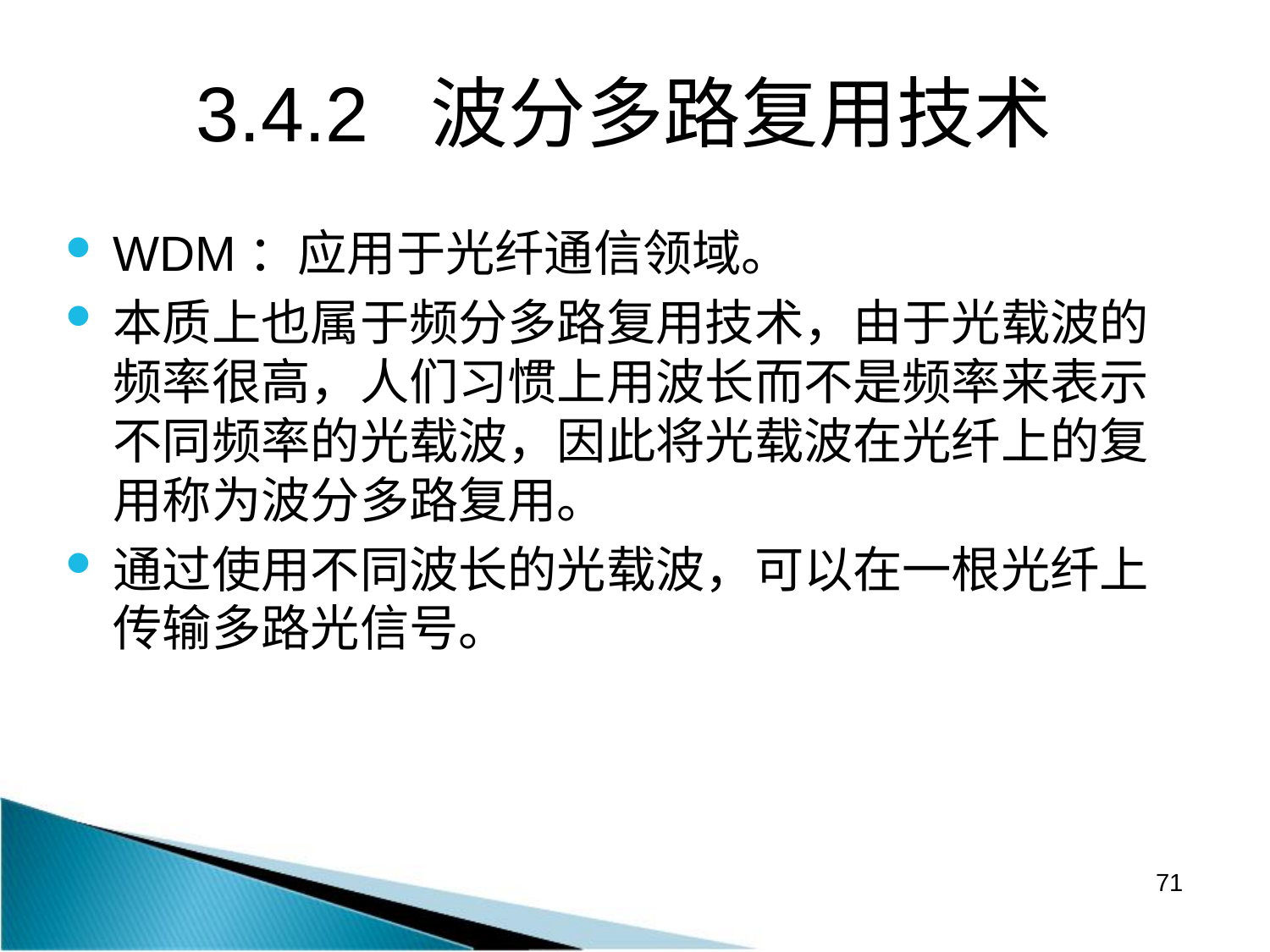

# 3.4.2  波分多路复用技术
WDM：应用于光纤通信领域。
本质上也属于频分多路复用技术，由于光载波的频率很高，人们习惯上用波长而不是频率来表示不同频率的光载波，因此将光载波在光纤上的复用称为波分多路复用。
通过使用不同波长的光载波，可以在一根光纤上传输多路光信号。
71